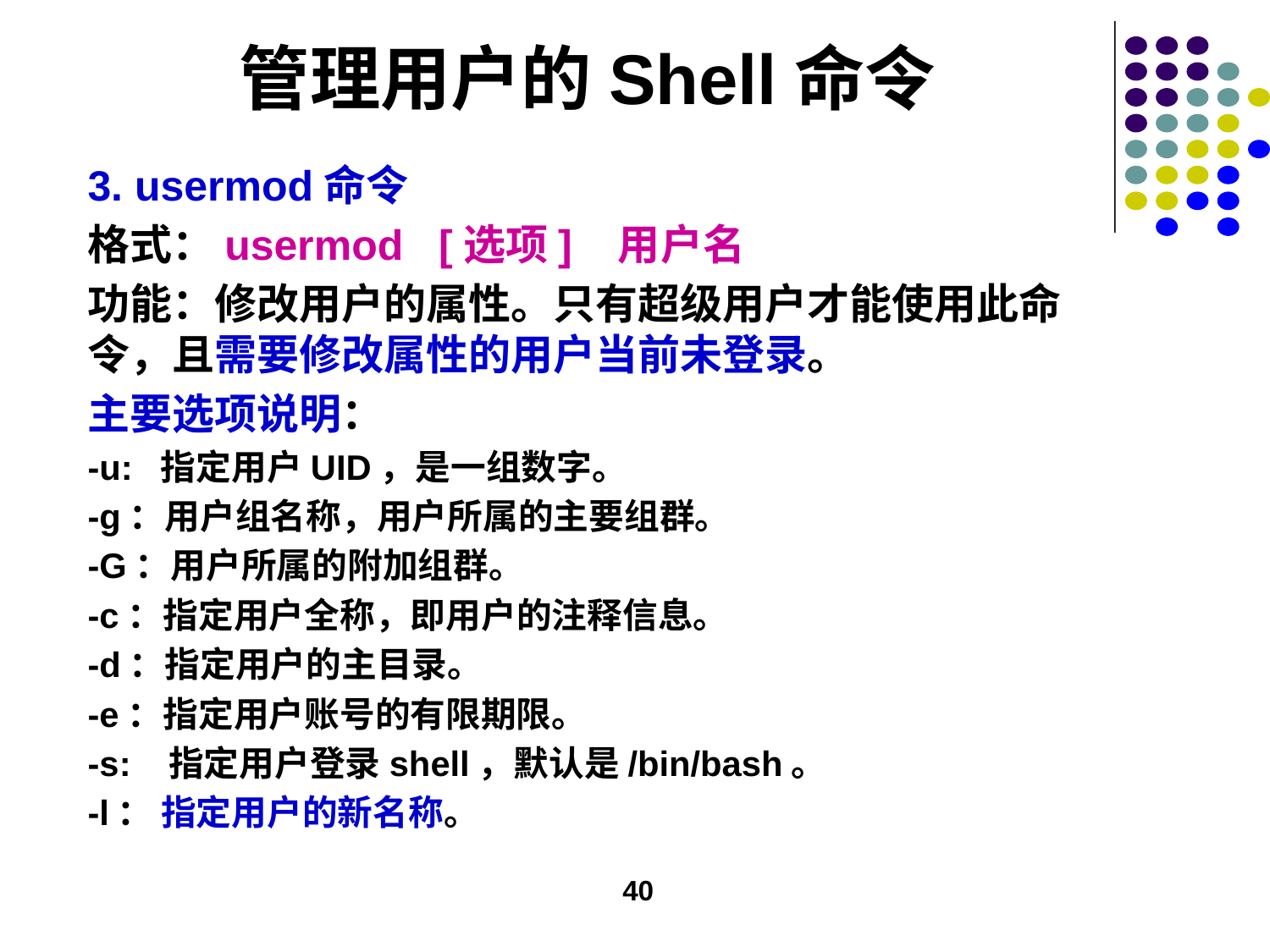

# 管理用户的Shell命令
3. usermod命令
格式：usermod   [选项]   用户名
功能：修改用户的属性。只有超级用户才能使用此命令，且需要修改属性的用户当前未登录。
主要选项说明：
-u:  指定用户UID，是一组数字。
-g：用户组名称，用户所属的主要组群。
-G：用户所属的附加组群。
-c：指定用户全称，即用户的注释信息。
-d：指定用户的主目录。
-e：指定用户账号的有限期限。
-s:   指定用户登录shell，默认是/bin/bash。
-l： 指定用户的新名称。

40